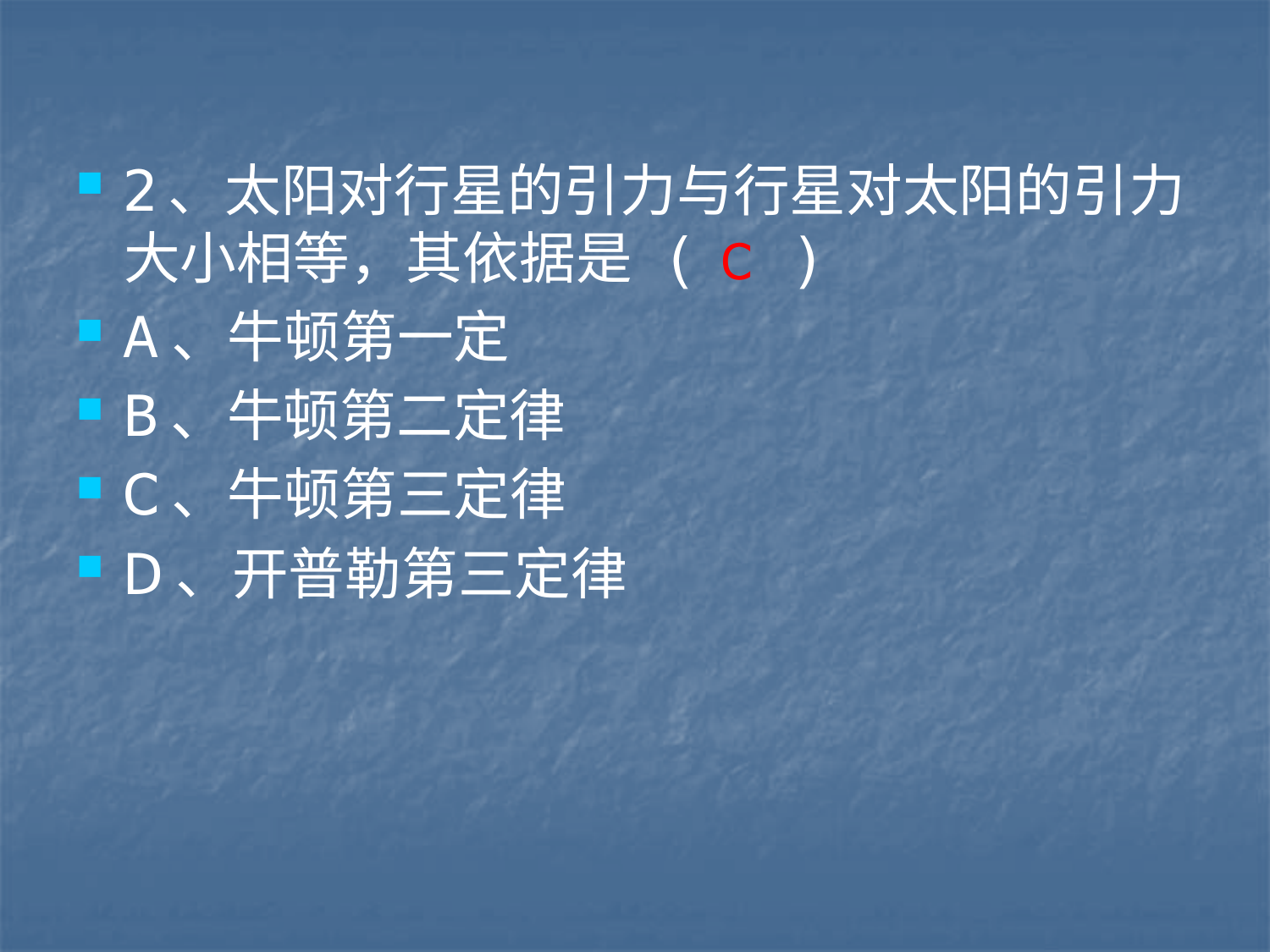

2、太阳对行星的引力与行星对太阳的引力大小相等，其依据是  (      )
A、牛顿第一定
B、牛顿第二定律
C、牛顿第三定律
D、开普勒第三定律
C